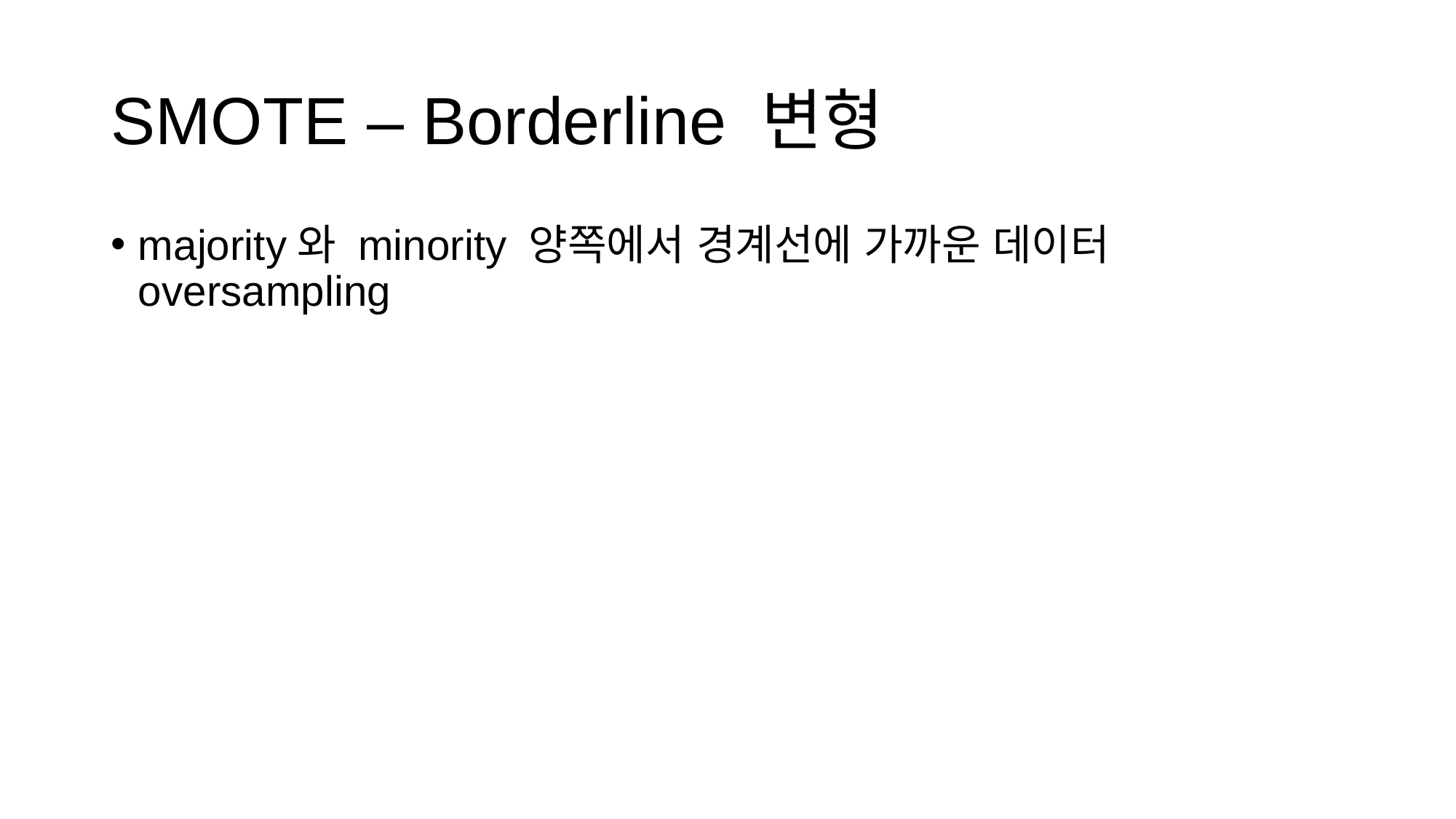

# SMOTE – Borderline 변형
majority와 minority 양쪽에서 경계선에 가까운 데이터 oversampling